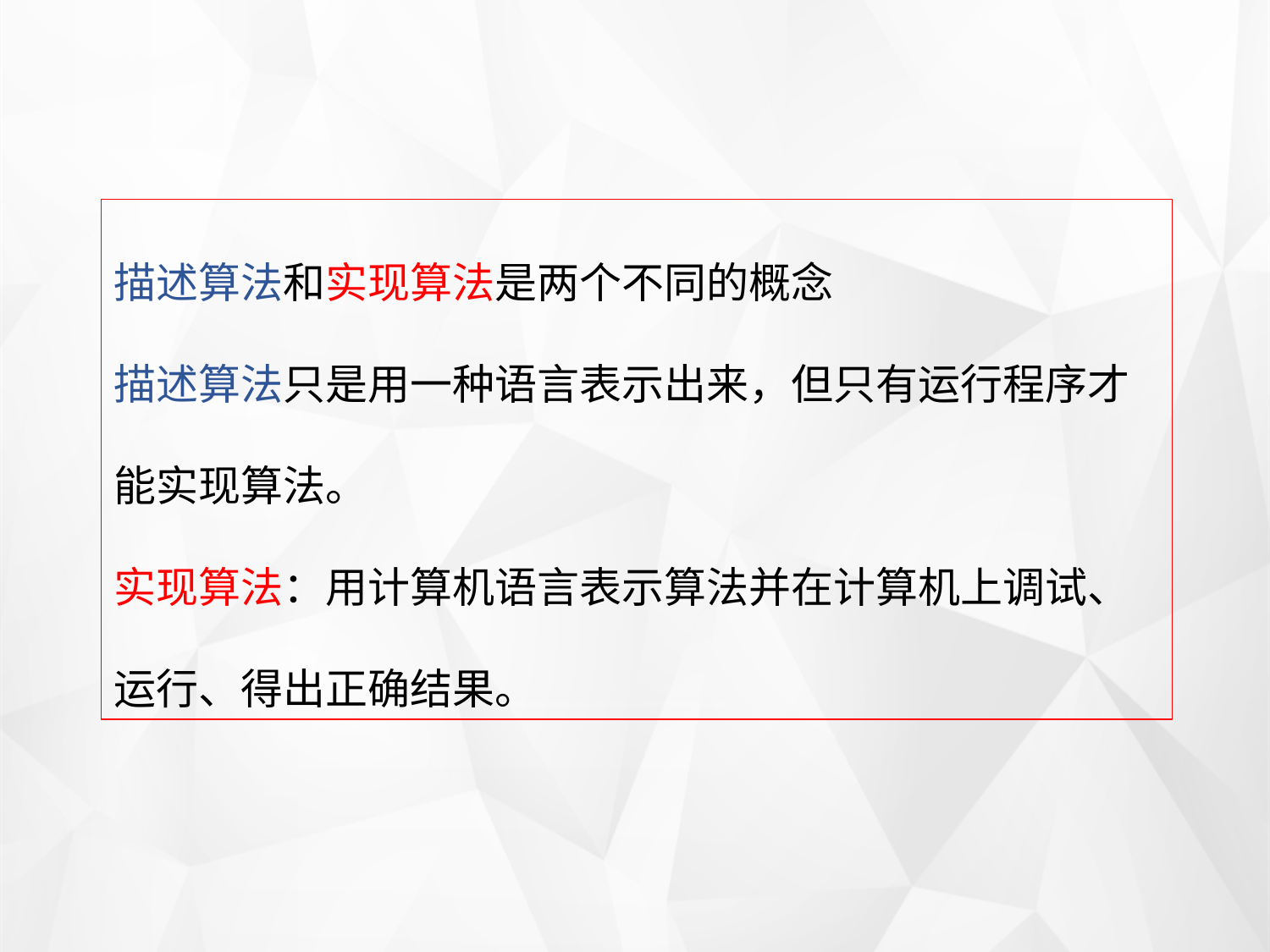

描述算法和实现算法是两个不同的概念
描述算法只是用一种语言表示出来，但只有运行程序才能实现算法。
实现算法：用计算机语言表示算法并在计算机上调试、运行、得出正确结果。